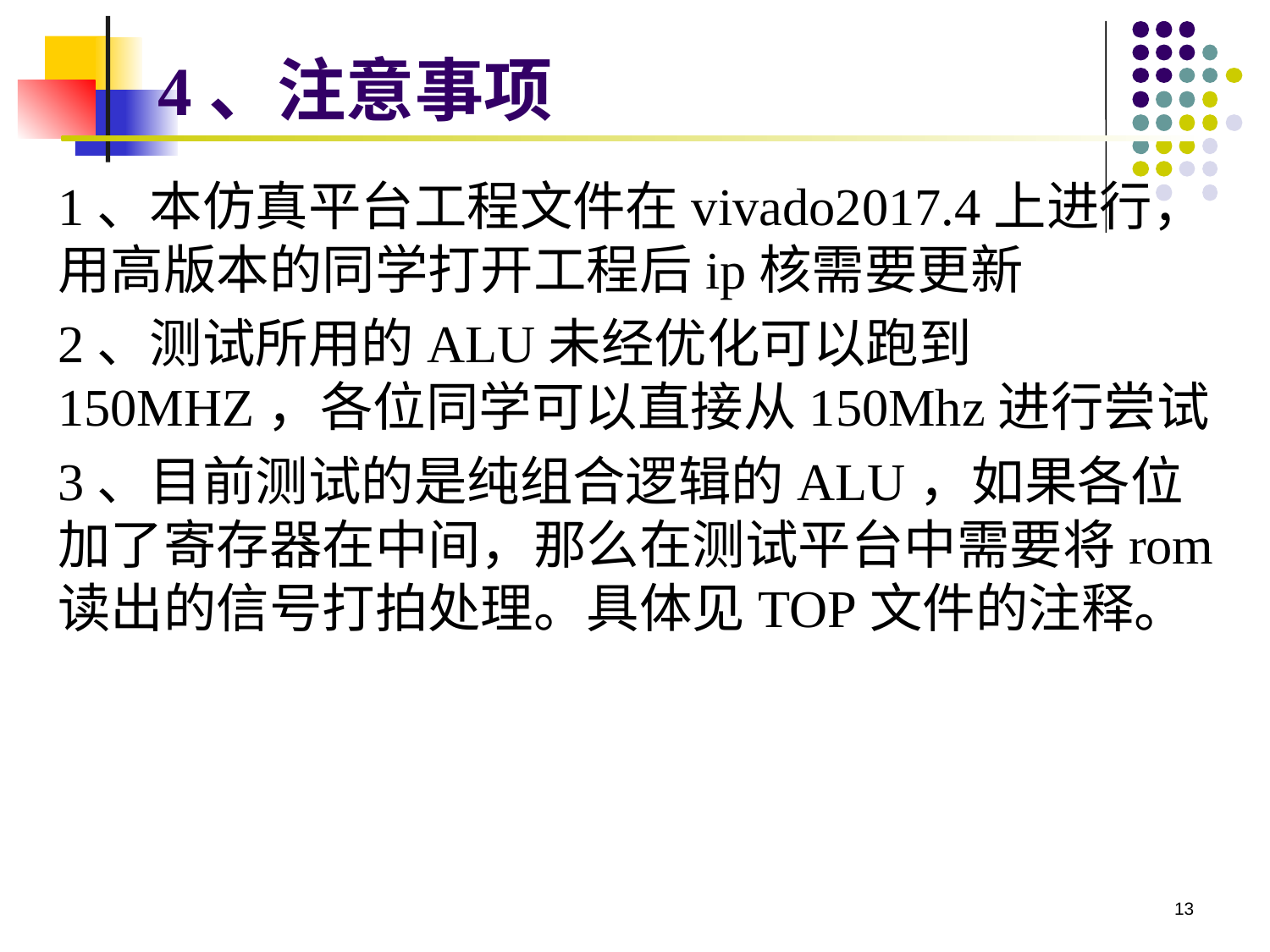

# 4、注意事项
1、本仿真平台工程文件在vivado2017.4上进行，用高版本的同学打开工程后ip核需要更新
2、测试所用的ALU未经优化可以跑到150MHZ，各位同学可以直接从150Mhz进行尝试
3、目前测试的是纯组合逻辑的ALU，如果各位加了寄存器在中间，那么在测试平台中需要将rom读出的信号打拍处理。具体见TOP文件的注释。
13